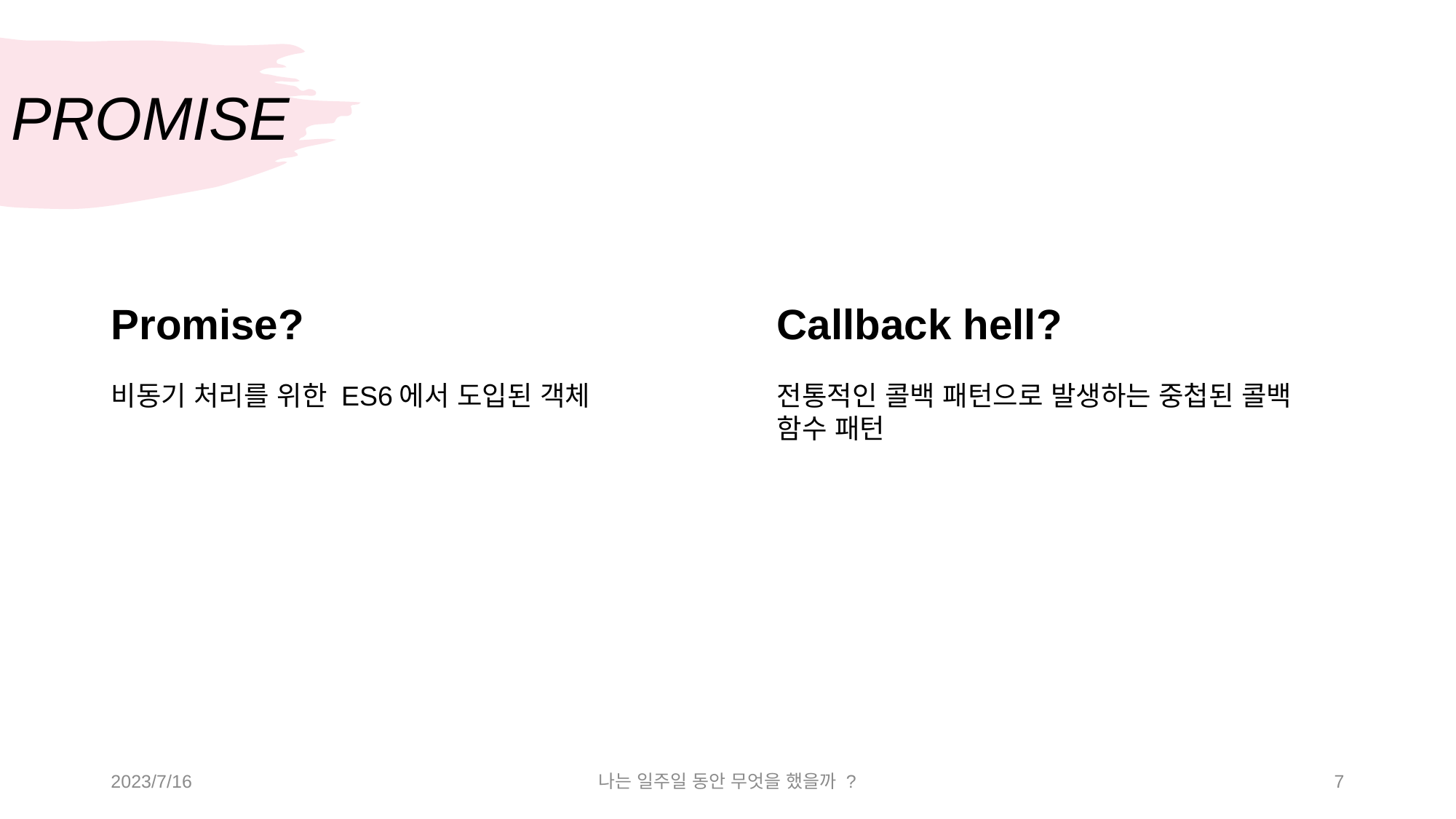

# PROMISE
Promise?
Callback hell?
비동기 처리를 위한 ES6에서 도입된 객체

전통적인 콜백 패턴으로 발생하는 중첩된 콜백 함수 패턴

2023/7/16
나는 일주일 동안 무엇을 했을까 ?
7